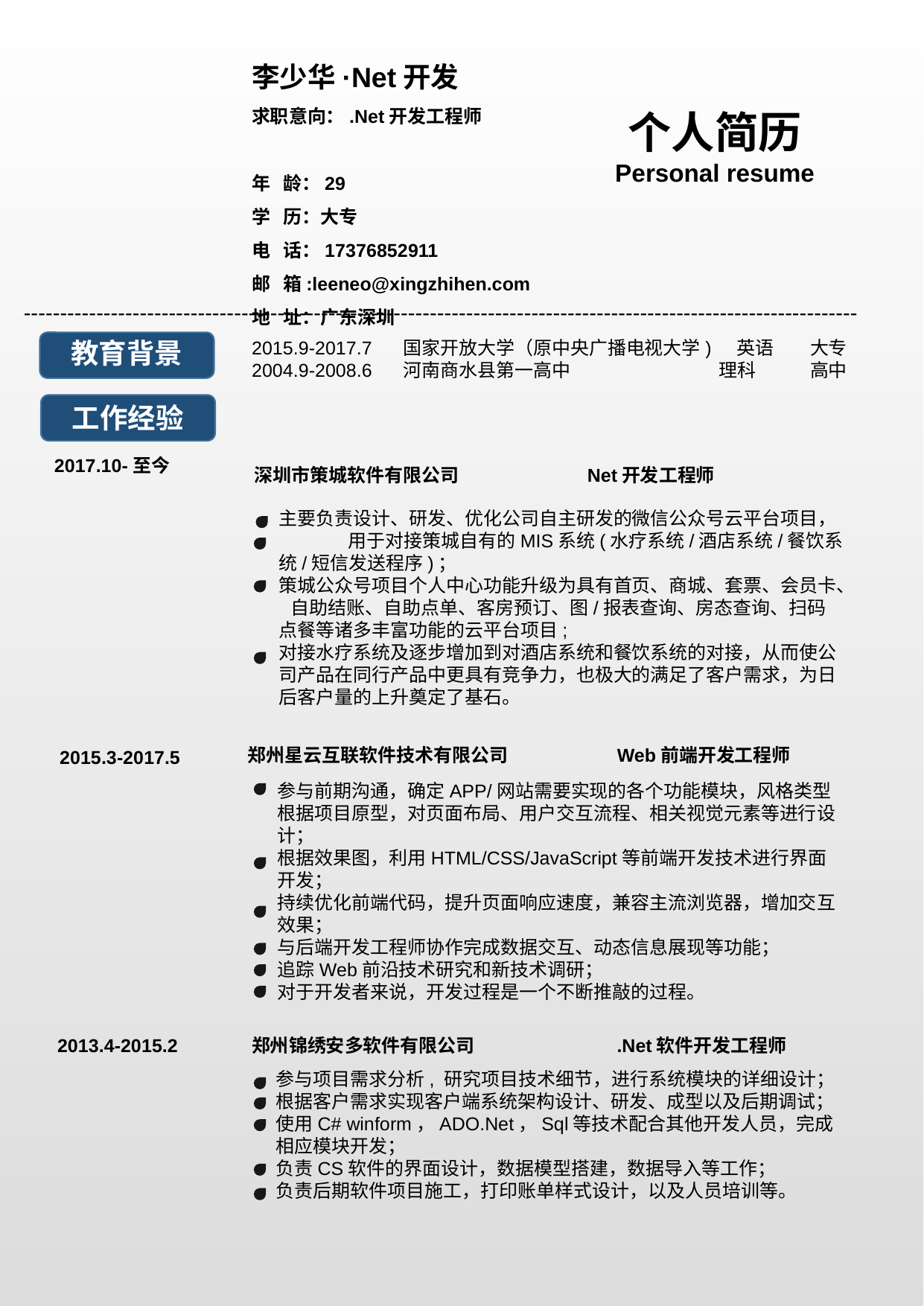

李少华·Net开发
求职意向：.Net开发工程师
年   龄：29
学   历：大专
电   话：17376852911
邮   箱:leeneo@xingzhihen.com
地   址：广东深圳
个人简历
Personal resume
-------------------------------------------------------------------------------------------------------------------
教育背景
2015.9-2017.7     国家开放大学（原中央广播电视大学)    英语	大专
2004.9-2008.6     河南商水县第一高中		     理科	高中

工作经验
2017.10-至今
深圳市策城软件有限公司                             Net开发工程师
主要负责设计、研发、优化公司自主研发的微信公众号云平台项目，                   用于对接策城自有的MIS系统(水疗系统/酒店系统/餐饮系统/短信发送程序)；
策城公众号项目个人中心功能升级为具有首页、商城、套票、会员卡、   自助结账、自助点单、客房预订、图/报表查询、房态查询、扫码点餐等诸多丰富功能的云平台项目;
对接水疗系统及逐步增加到对酒店系统和餐饮系统的对接，从而使公司产品在同行产品中更具有竞争力，也极大的满足了客户需求，为日后客户量的上升奠定了基石。

郑州星云互联软件技术有限公司	       Web前端开发工程师
2015.3-2017.5
参与前期沟通，确定APP/网站需要实现的各个功能模块，风格类型
根据项目原型，对页面布局、用户交互流程、相关视觉元素等进行设计；
根据效果图，利用HTML/CSS/JavaScript等前端开发技术进行界面开发；
持续优化前端代码，提升页面响应速度，兼容主流浏览器，增加交互效果；
与后端开发工程师协作完成数据交互、动态信息展现等功能；
追踪Web前沿技术研究和新技术调研；
对于开发者来说，开发过程是一个不断推敲的过程。

2013.4-2015.2
郑州锦绣安多软件有限公司	      .Net软件开发工程师
参与项目需求分析, 研究项目技术细节，进行系统模块的详细设计；
根据客户需求实现客户端系统架构设计、研发、成型以及后期调试；
使用C# winform，ADO.Net，Sql等技术配合其他开发人员，完成相应模块开发；
负责CS软件的界面设计，数据模型搭建，数据导入等工作；
负责后期软件项目施工，打印账单样式设计，以及人员培训等。